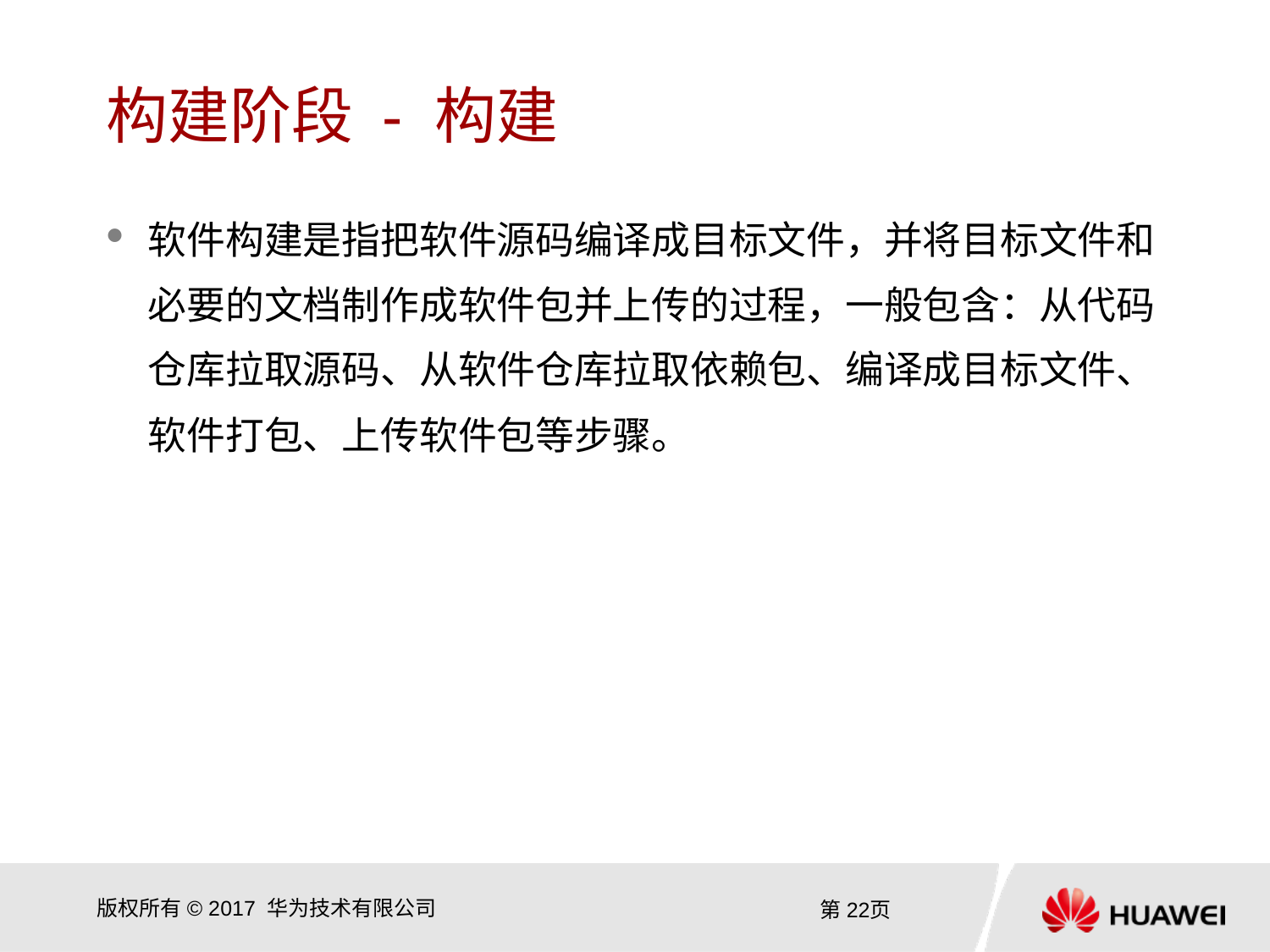

# 构建阶段 - 构建
软件构建是指把软件源码编译成目标文件，并将目标文件和必要的文档制作成软件包并上传的过程，一般包含：从代码仓库拉取源码、从软件仓库拉取依赖包、编译成目标文件、软件打包、上传软件包等步骤。